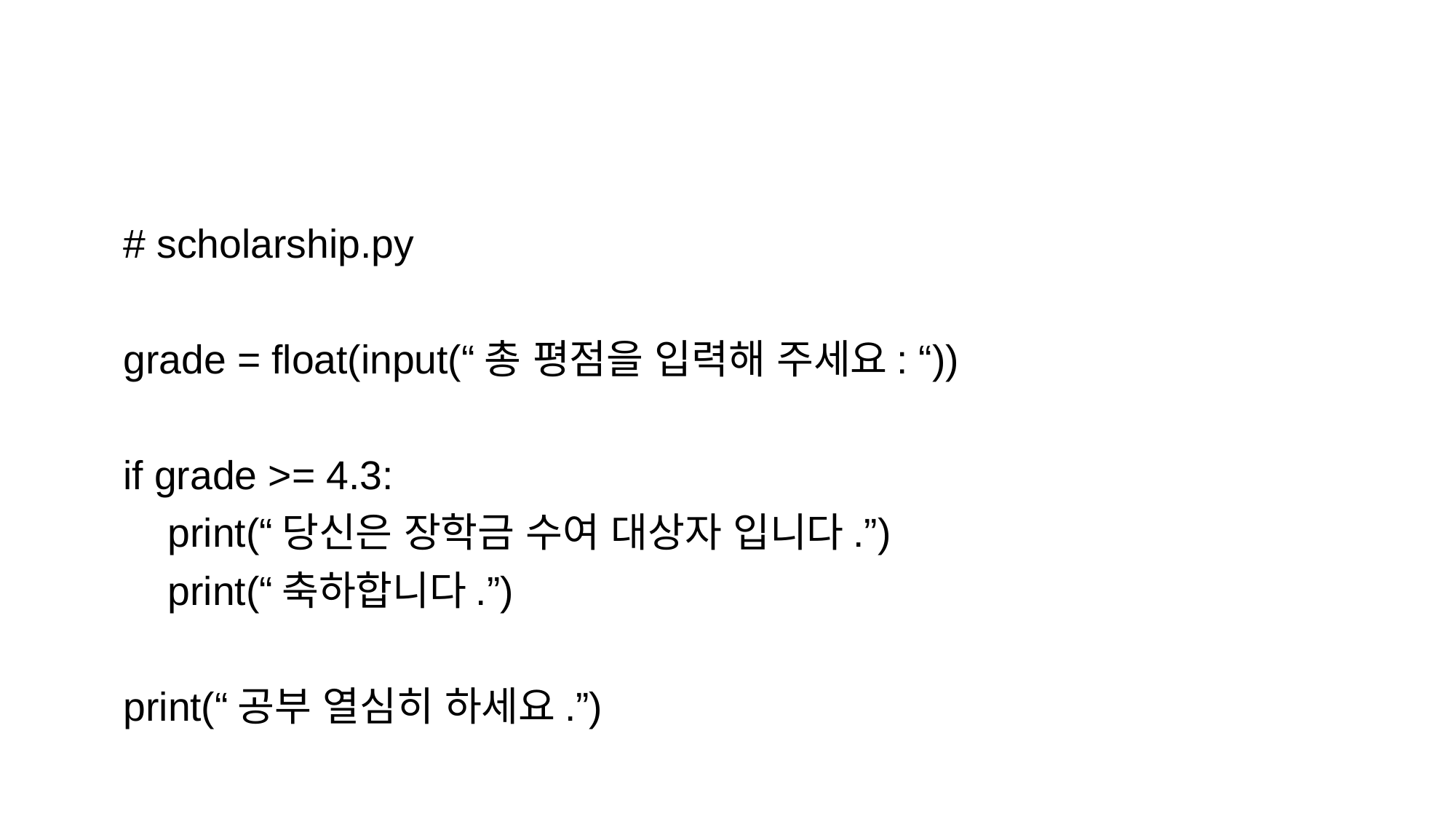

#
# scholarship.py

grade = float(input(“총 평점을 입력해 주세요: “))

if grade >= 4.3:
    print(“당신은 장학금 수여 대상자 입니다.”)
    print(“축하합니다.”)

print(“공부 열심히 하세요.”)